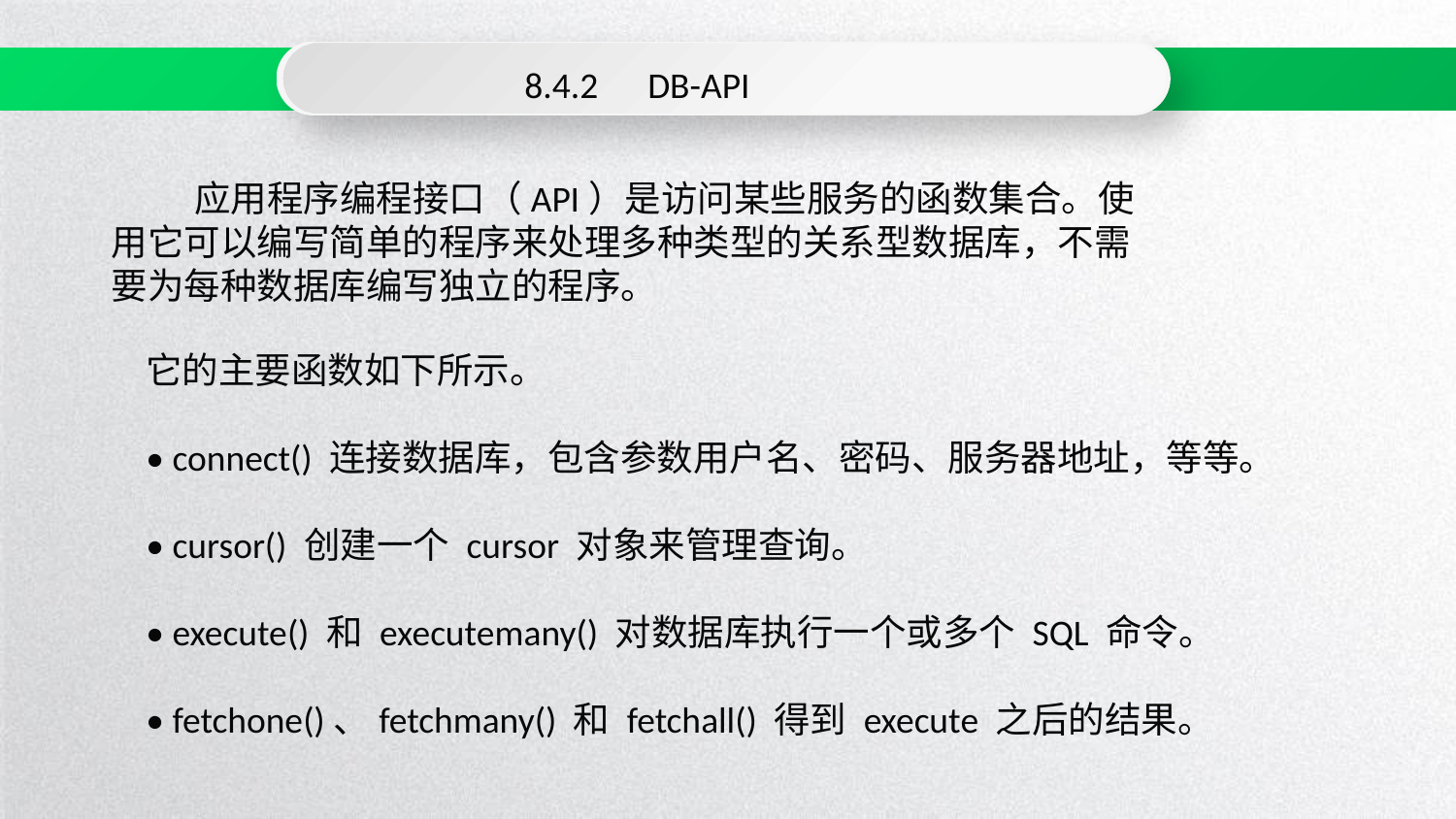

8.4.2      DB-API
         应用程序编程接口（API）是访问某些服务的函数集合。使用它可以编写简单的程序来处理多种类型的关系型数据库，不需要为每种数据库编写独立的程序。
它的主要函数如下所示。

• connect() 连接数据库，包含参数用户名、密码、服务器地址，等等。

• cursor() 创建一个 cursor 对象来管理查询。

• execute() 和 executemany() 对数据库执行一个或多个 SQL 命令。

• fetchone()、fetchmany() 和 fetchall() 得到 execute 之后的结果。